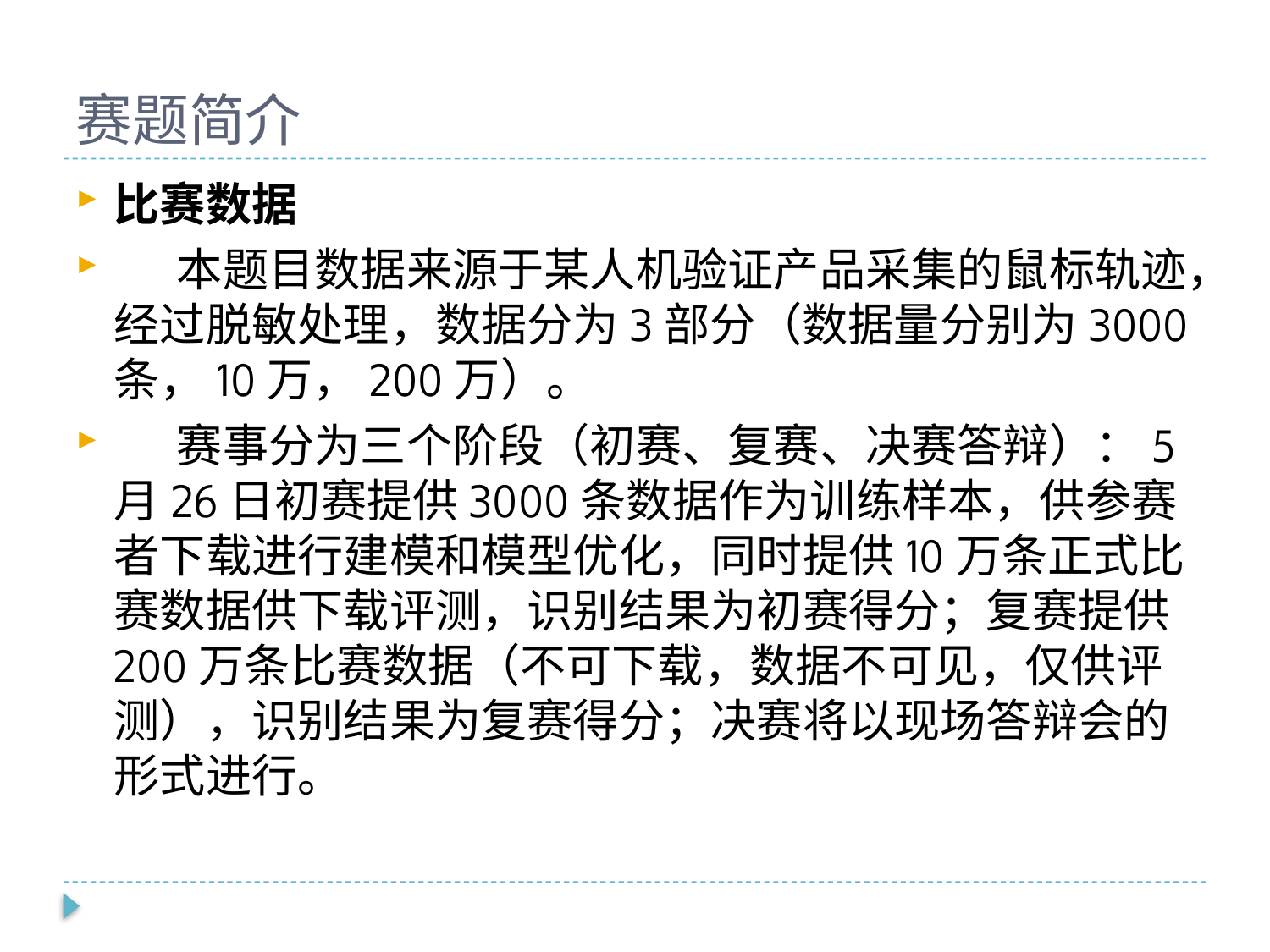

# 赛题简介
比赛数据
     本题目数据来源于某人机验证产品采集的鼠标轨迹，经过脱敏处理，数据分为3部分（数据量分别为3000条，10万，200万）。
     赛事分为三个阶段（初赛、复赛、决赛答辩）：5月26日初赛提供3000条数据作为训练样本，供参赛者下载进行建模和模型优化，同时提供10万条正式比赛数据供下载评测，识别结果为初赛得分；复赛提供200万条比赛数据（不可下载，数据不可见，仅供评测），识别结果为复赛得分；决赛将以现场答辩会的形式进行。